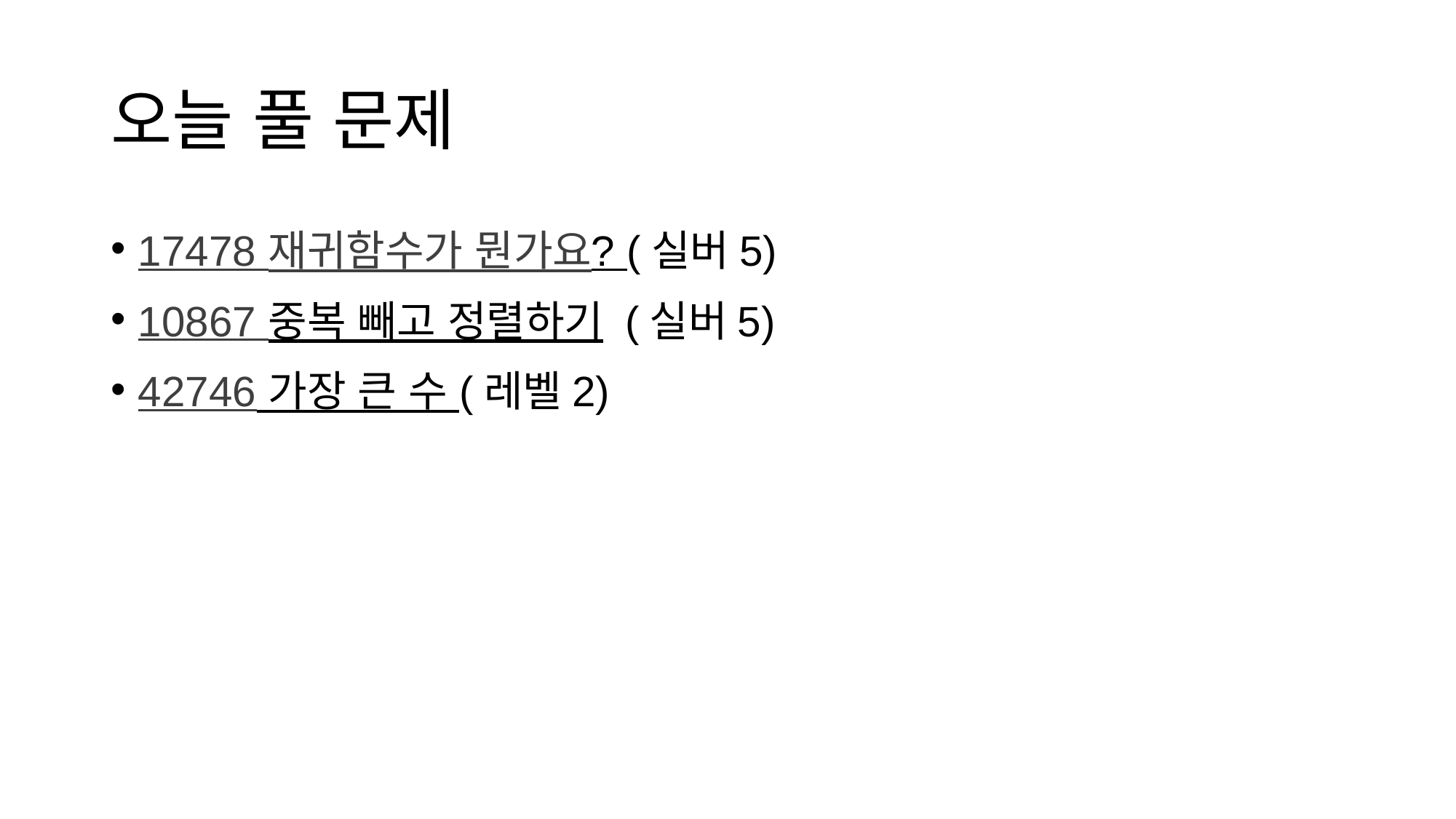

# 오늘 풀 문제
17478 재귀함수가 뭔가요? (실버5)
10867 중복 빼고 정렬하기 (실버5)
42746 가장 큰 수 (레벨2)